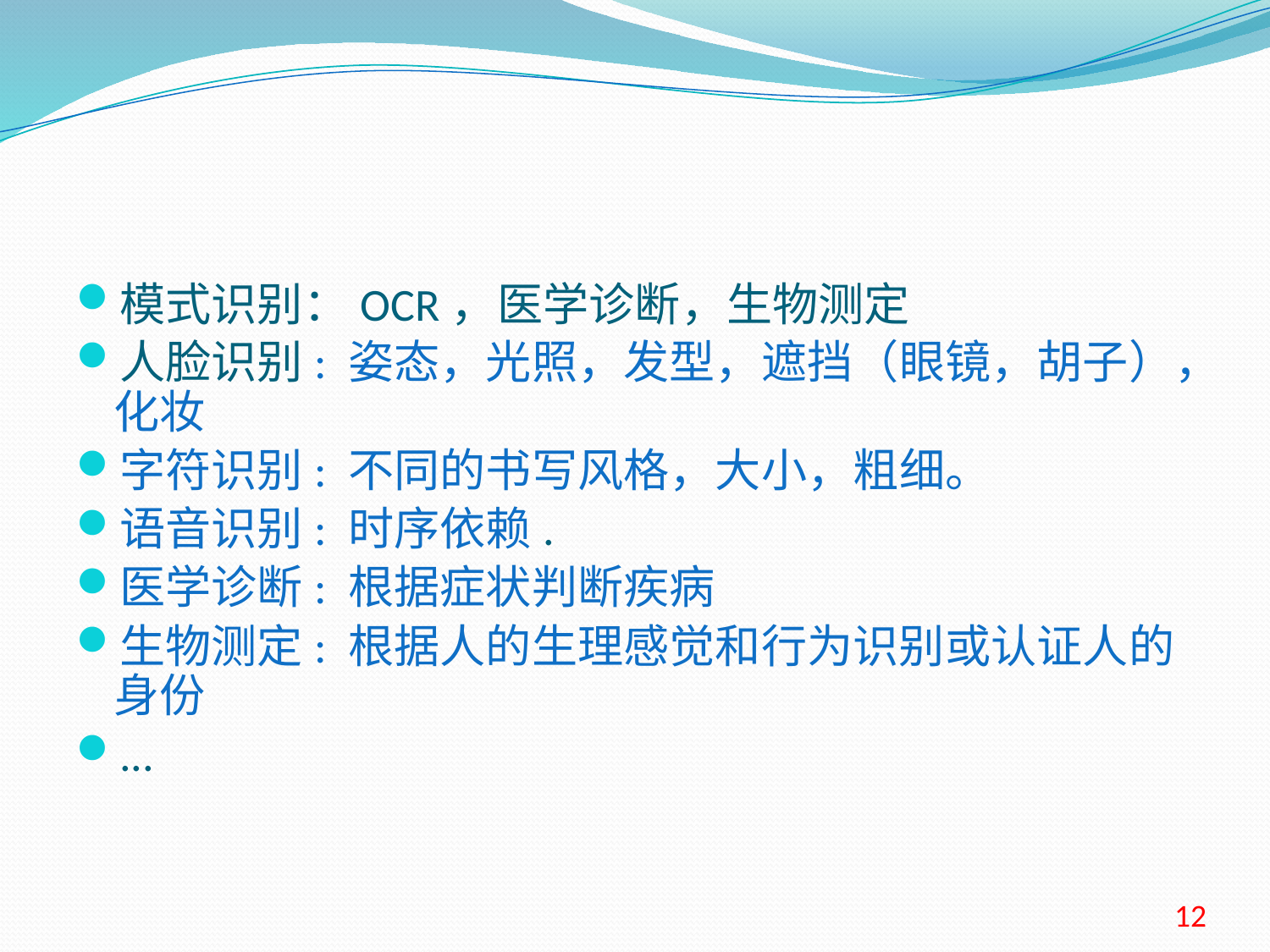

模式识别：OCR，医学诊断，生物测定
人脸识别: 姿态，光照，发型，遮挡（眼镜，胡子），化妆
字符识别: 不同的书写风格，大小，粗细。
语音识别: 时序依赖.
医学诊断: 根据症状判断疾病
生物测定: 根据人的生理感觉和行为识别或认证人的身份
...
12